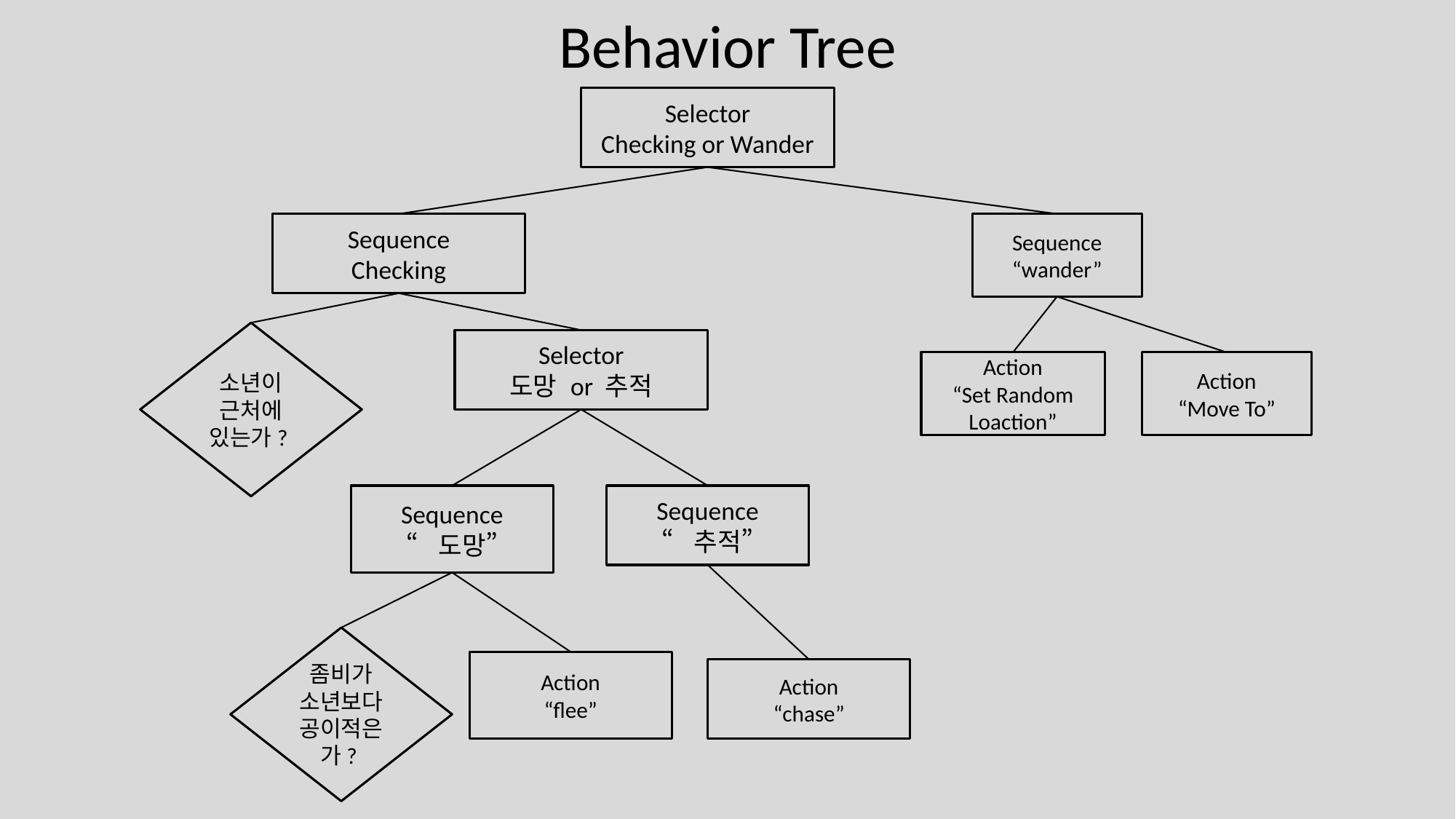

# Behavior Tree
Selector
Checking or Wander
Sequence
Checking
Sequence
“wander”
소년이 근처에 있는가?
Selector
도망 or 추적
Action
“Set Random Loaction”
Action
“Move To”
Sequence
“추적”
Sequence
“도망”
좀비가 소년보다 공이적은가?
Action
“flee”
Action
“chase”